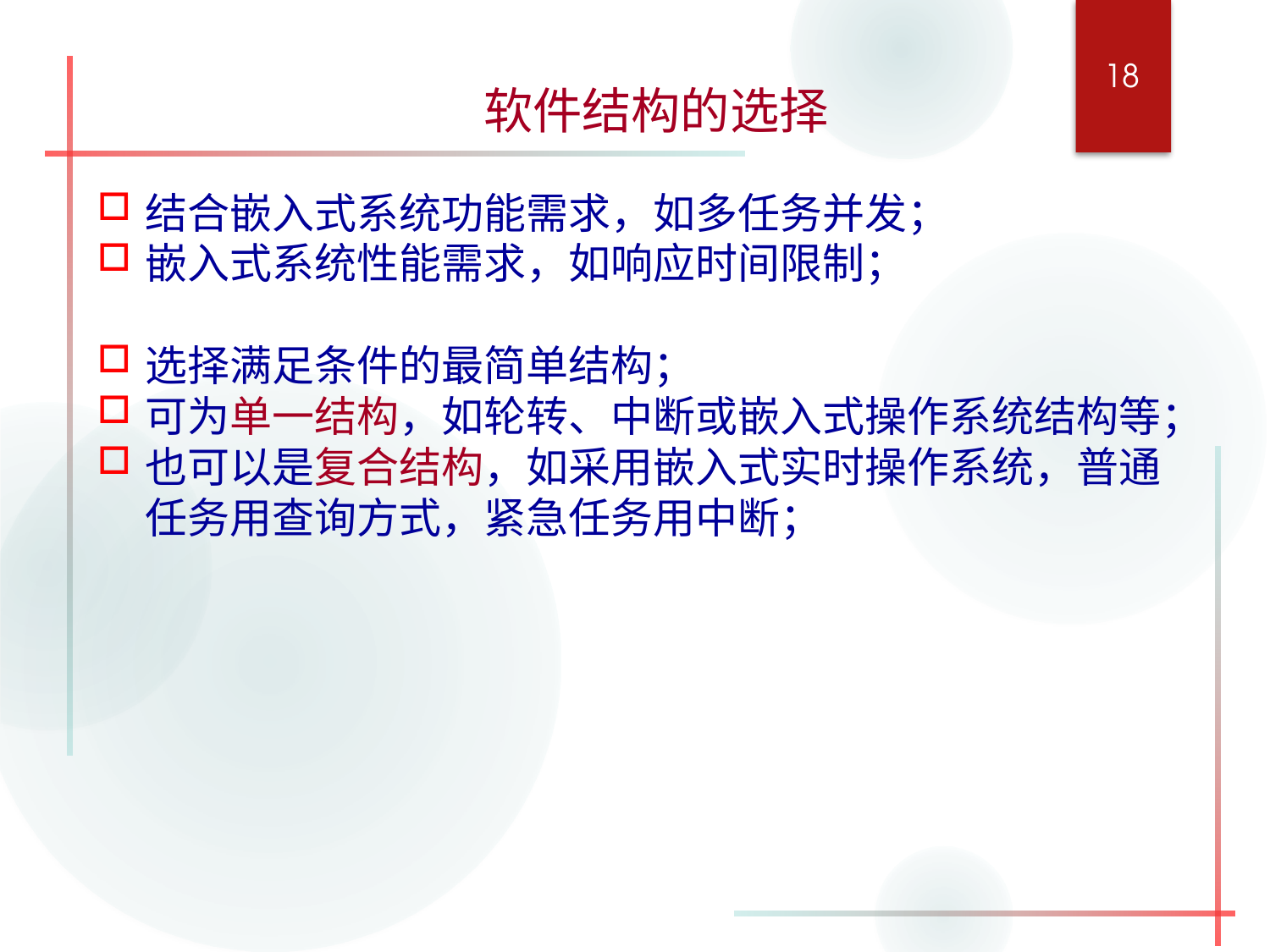

18
软件结构的选择
结合嵌入式系统功能需求，如多任务并发；
嵌入式系统性能需求，如响应时间限制；

选择满足条件的最简单结构；
可为单一结构，如轮转、中断或嵌入式操作系统结构等；
也可以是复合结构，如采用嵌入式实时操作系统，普通任务用查询方式，紧急任务用中断；